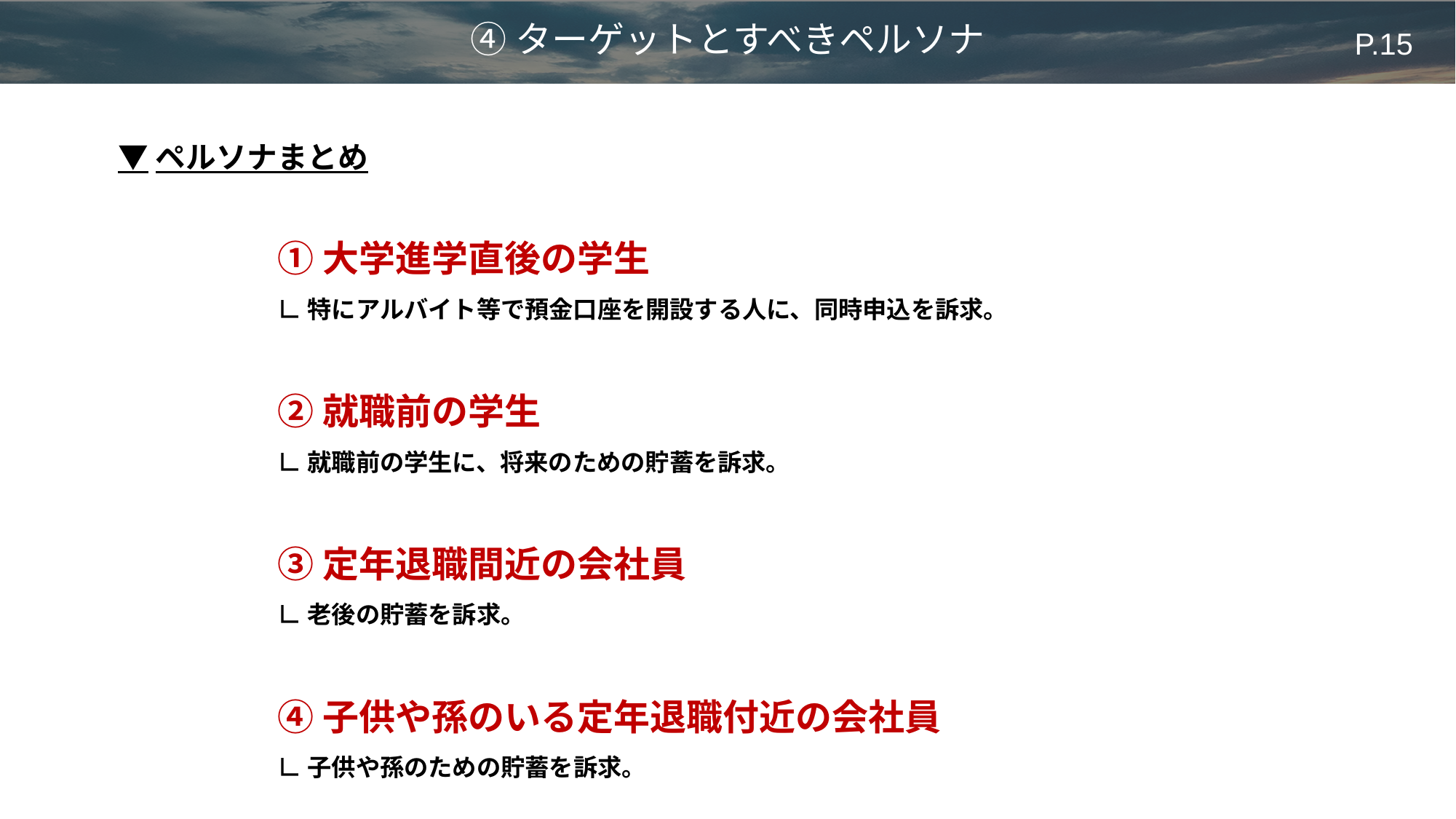

# ④ターゲットとすべきペルソナ
▼ペルソナまとめ
①大学進学直後の学生
∟特にアルバイト等で預金口座を開設する人に、同時申込を訴求。

②就職前の学生
∟就職前の学生に、将来のための貯蓄を訴求。

③定年退職間近の会社員
∟老後の貯蓄を訴求。

④子供や孫のいる定年退職付近の会社員
∟子供や孫のための貯蓄を訴求。